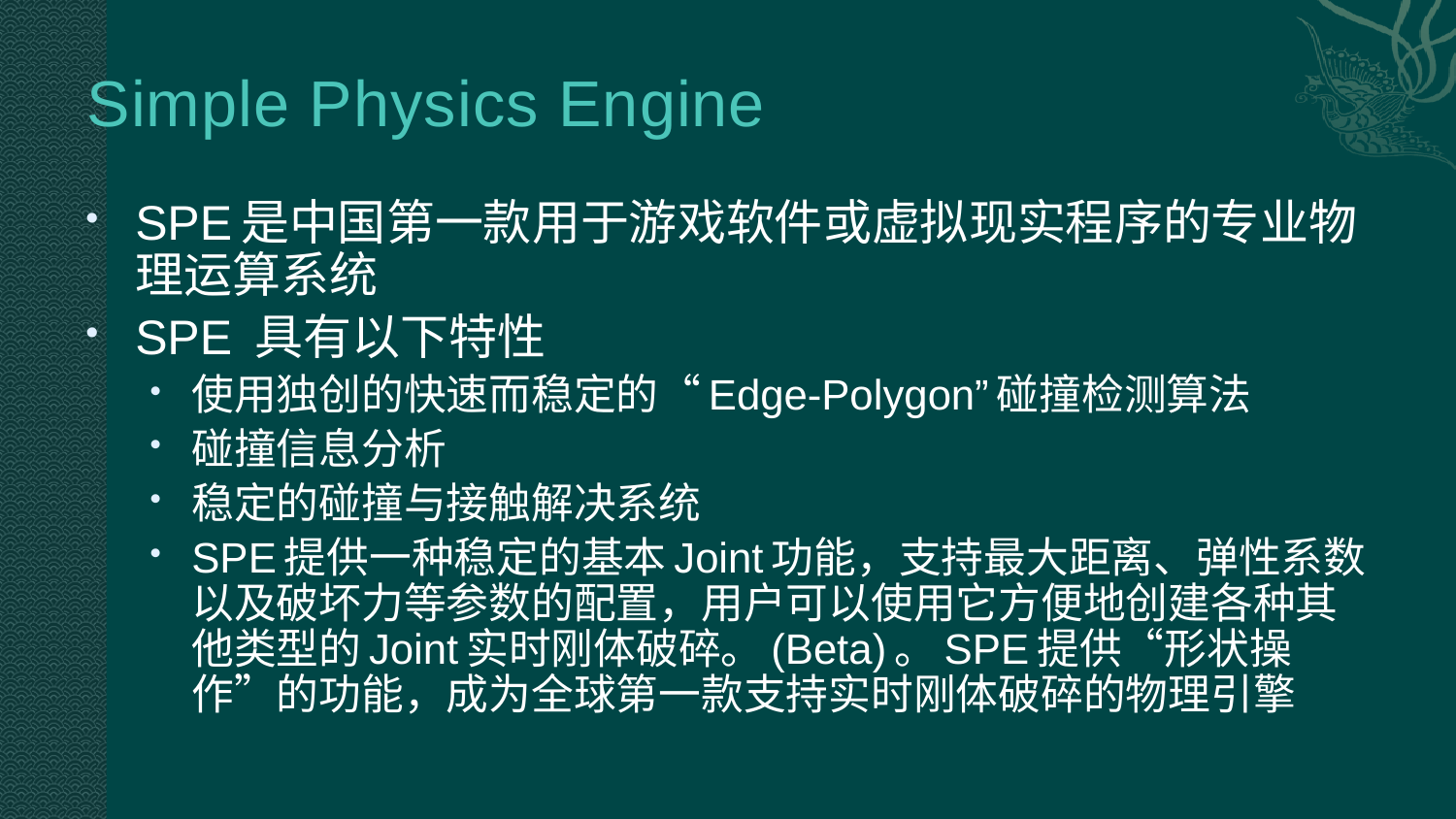

# Simple Physics Engine
SPE是中国第一款用于游戏软件或虚拟现实程序的专业物理运算系统
SPE 具有以下特性
使用独创的快速而稳定的“Edge-Polygon”碰撞检测算法
碰撞信息分析
稳定的碰撞与接触解决系统
SPE提供一种稳定的基本Joint功能，支持最大距离、弹性系数以及破坏力等参数的配置，用户可以使用它方便地创建各种其他类型的Joint实时刚体破碎。(Beta)。SPE提供“形状操作”的功能，成为全球第一款支持实时刚体破碎的物理引擎